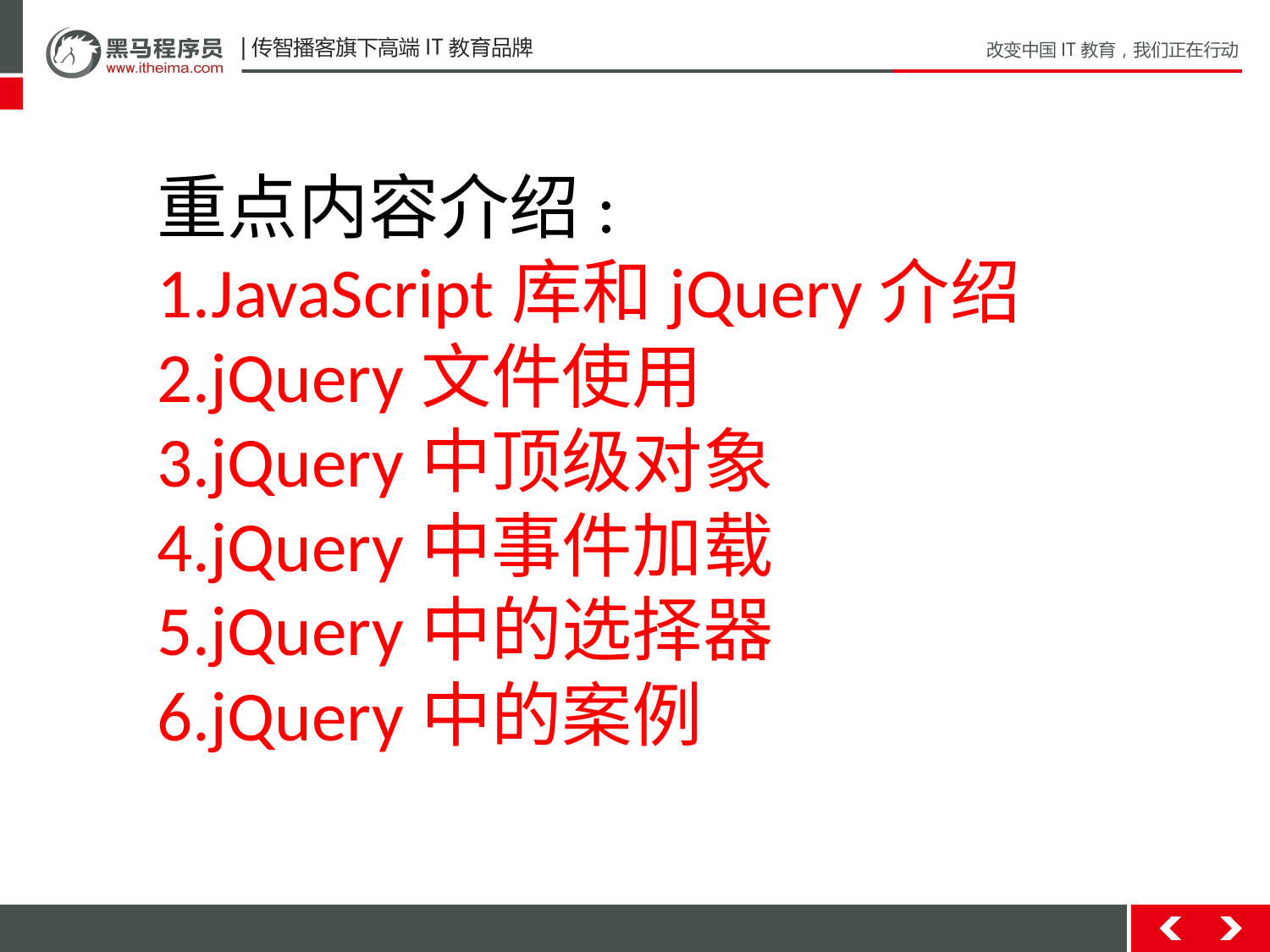

重点内容介绍:
1.JavaScript库和jQuery介绍
2.jQuery文件使用
3.jQuery中顶级对象
4.jQuery中事件加载
5.jQuery中的选择器
6.jQuery中的案例